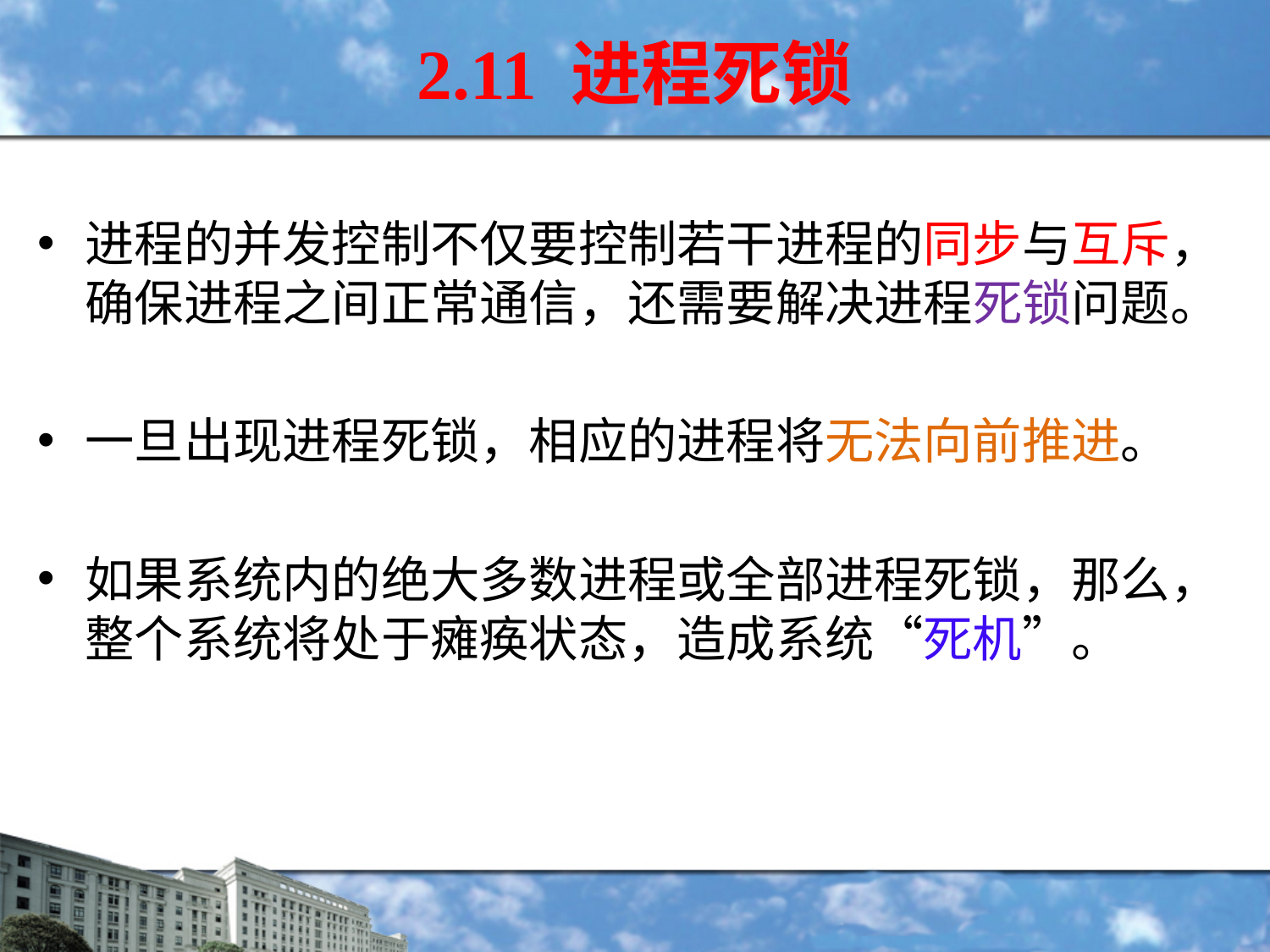

2.11 进程死锁
进程的并发控制不仅要控制若干进程的同步与互斥，确保进程之间正常通信，还需要解决进程死锁问题。

一旦出现进程死锁，相应的进程将无法向前推进。

如果系统内的绝大多数进程或全部进程死锁，那么，整个系统将处于瘫痪状态，造成系统“死机”。